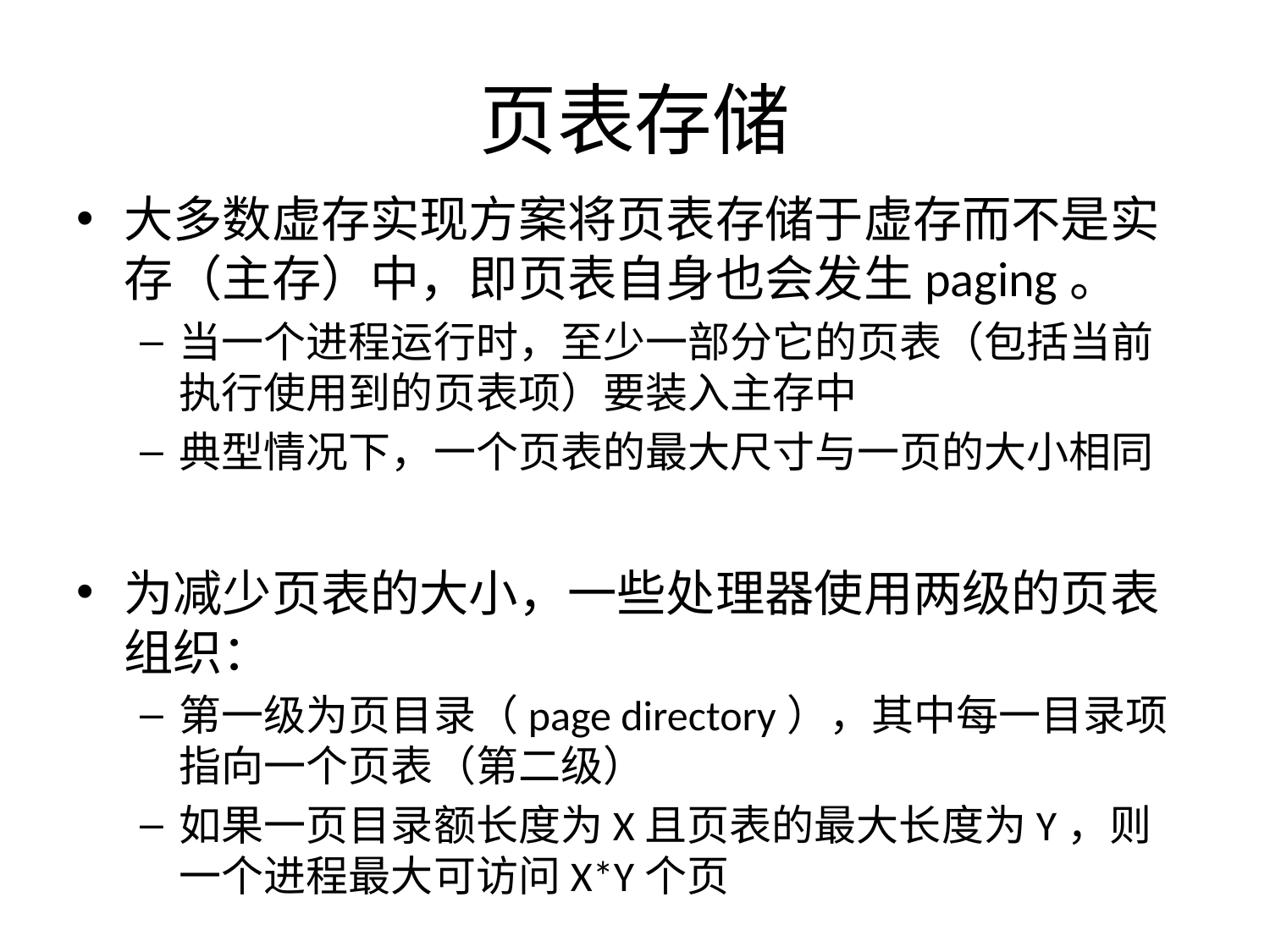

# 页表存储
大多数虚存实现方案将页表存储于虚存而不是实存（主存）中，即页表自身也会发生paging。
当一个进程运行时，至少一部分它的页表（包括当前执行使用到的页表项）要装入主存中
典型情况下，一个页表的最大尺寸与一页的大小相同

为减少页表的大小，一些处理器使用两级的页表组织：
第一级为页目录（page directory），其中每一目录项指向一个页表（第二级）
如果一页目录额长度为X且页表的最大长度为Y，则一个进程最大可访问X*Y个页